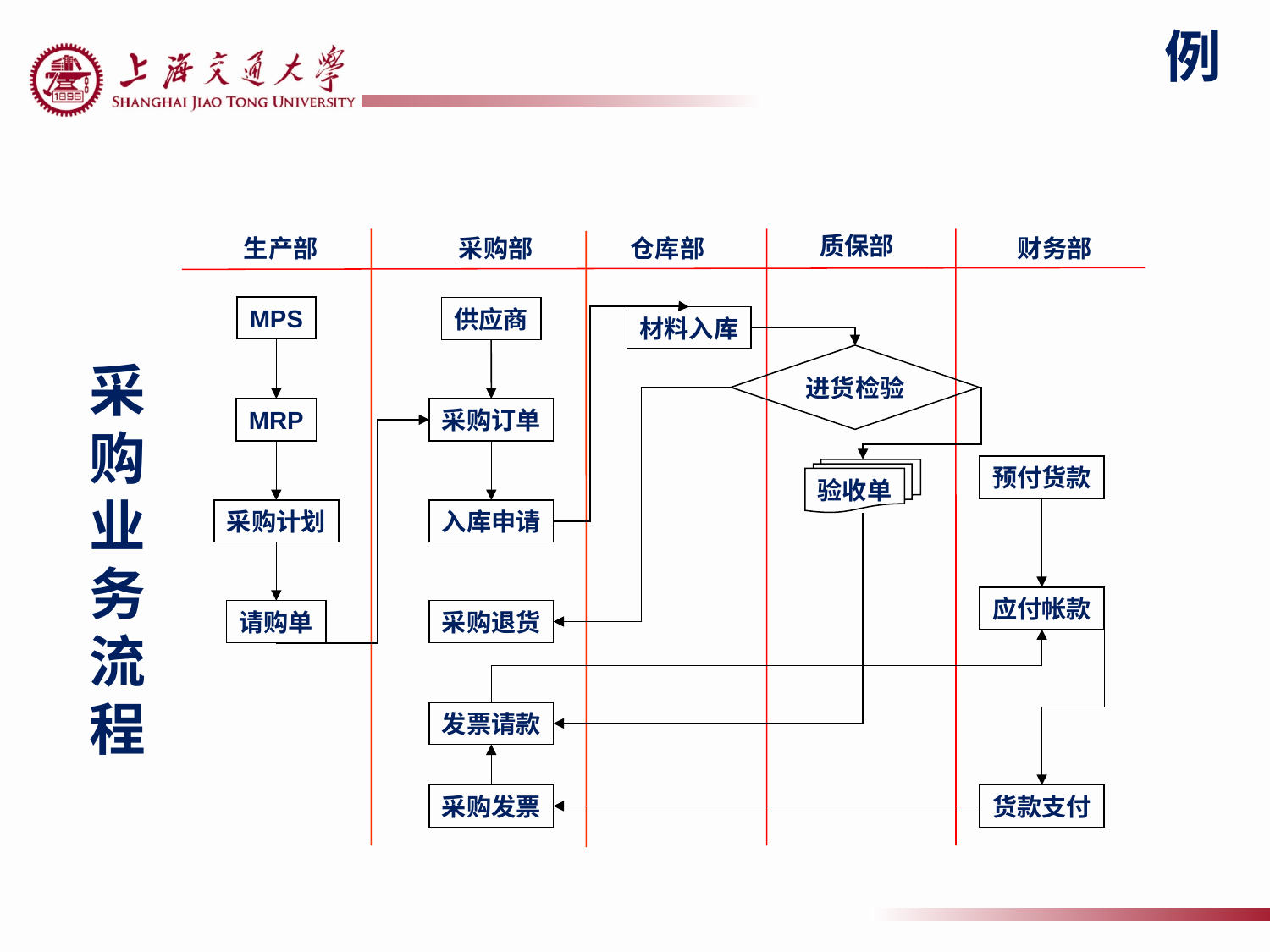

例
采购业务流程
质保部
生产部
采购部
仓库部
财务部

MPS
供应商
材料入库
进货检验
MRP
采购订单
预付货款
验收单
采购计划
入库申请
应付帐款
请购单
采购退货
发票请款
采购发票
货款支付